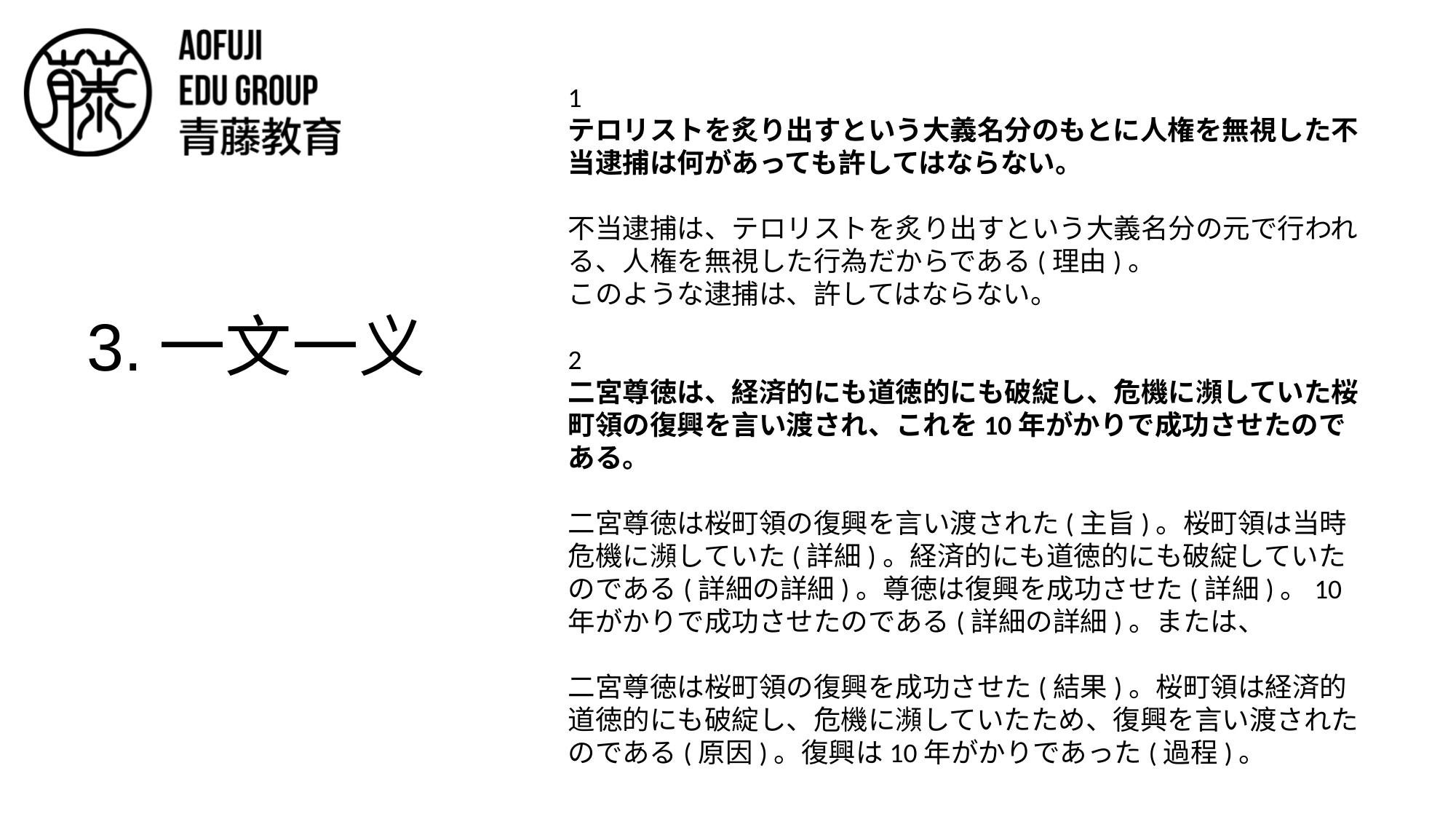

1
テロリストを炙り出すという大義名分のもとに人権を無視した不当逮捕は何があっても許してはならない。

不当逮捕は、テロリストを炙り出すという大義名分の元で行われる、人権を無視した行為だからである(理由)。
このような逮捕は、許してはならない。

2
二宮尊徳は、経済的にも道徳的にも破綻し、危機に瀕していた桜町領の復興を言い渡され、これを10年がかりで成功させたのである。

二宮尊徳は桜町領の復興を言い渡された(主旨)。桜町領は当時危機に瀕していた(詳細)。経済的にも道徳的にも破綻していたのである(詳細の詳細)。尊徳は復興を成功させた(詳細)。10年がかりで成功させたのである(詳細の詳細)。または、

二宮尊徳は桜町領の復興を成功させた(結果)。桜町領は経済的道徳的にも破綻し、危機に瀕していたため、復興を言い渡されたのである(原因)。復興は10年がかりであった(過程)。
# 3.一文一义